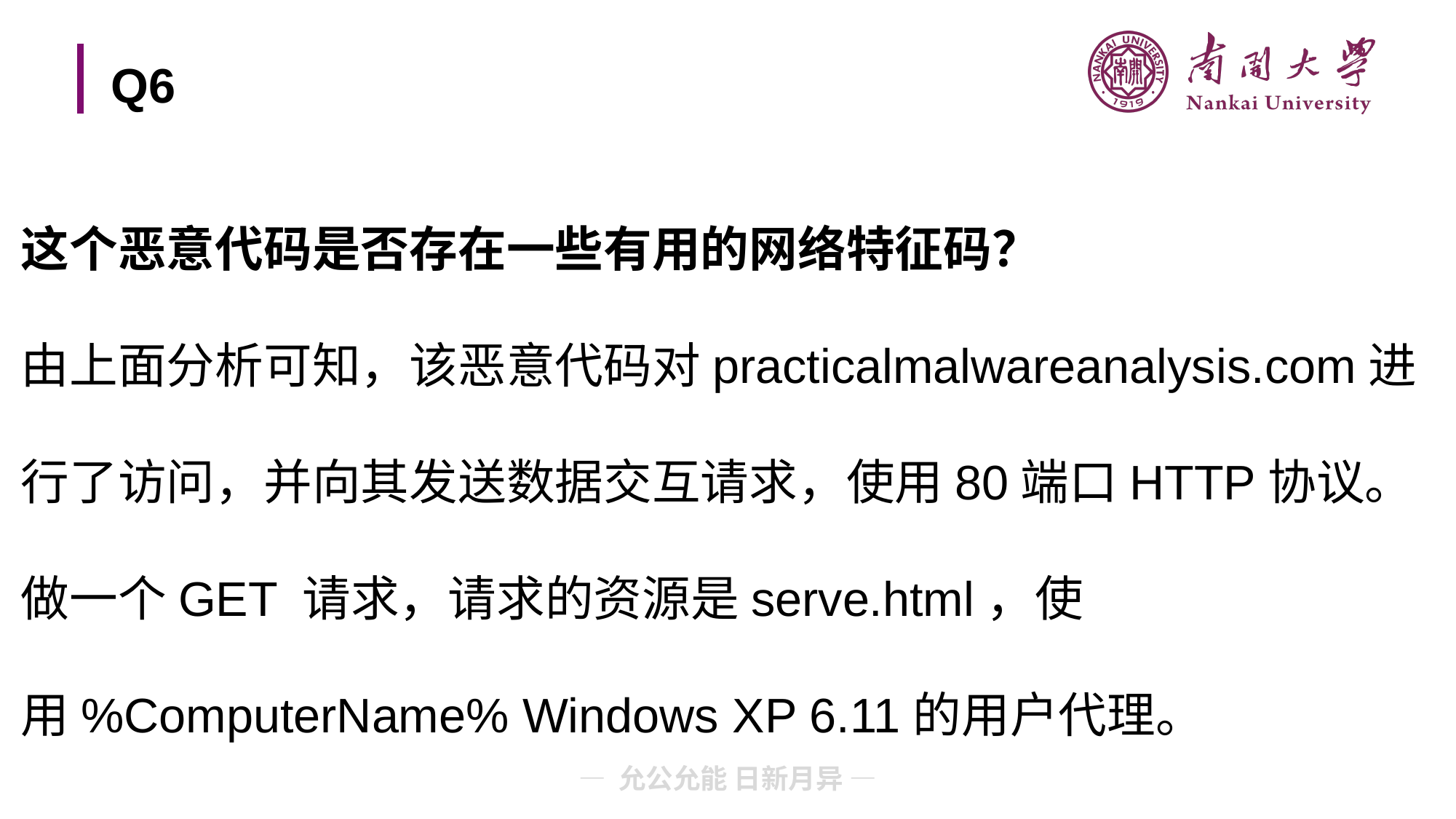

# Q6
这个恶意代码是否存在一些有用的网络特征码？
由上面分析可知，该恶意代码对practicalmalwareanalysis.com进行了访问，并向其发送数据交互请求，使用80端口HTTP协议。做一个GET 请求，请求的资源是serve.html，使用%ComputerName% Windows XP 6.11的用户代理。